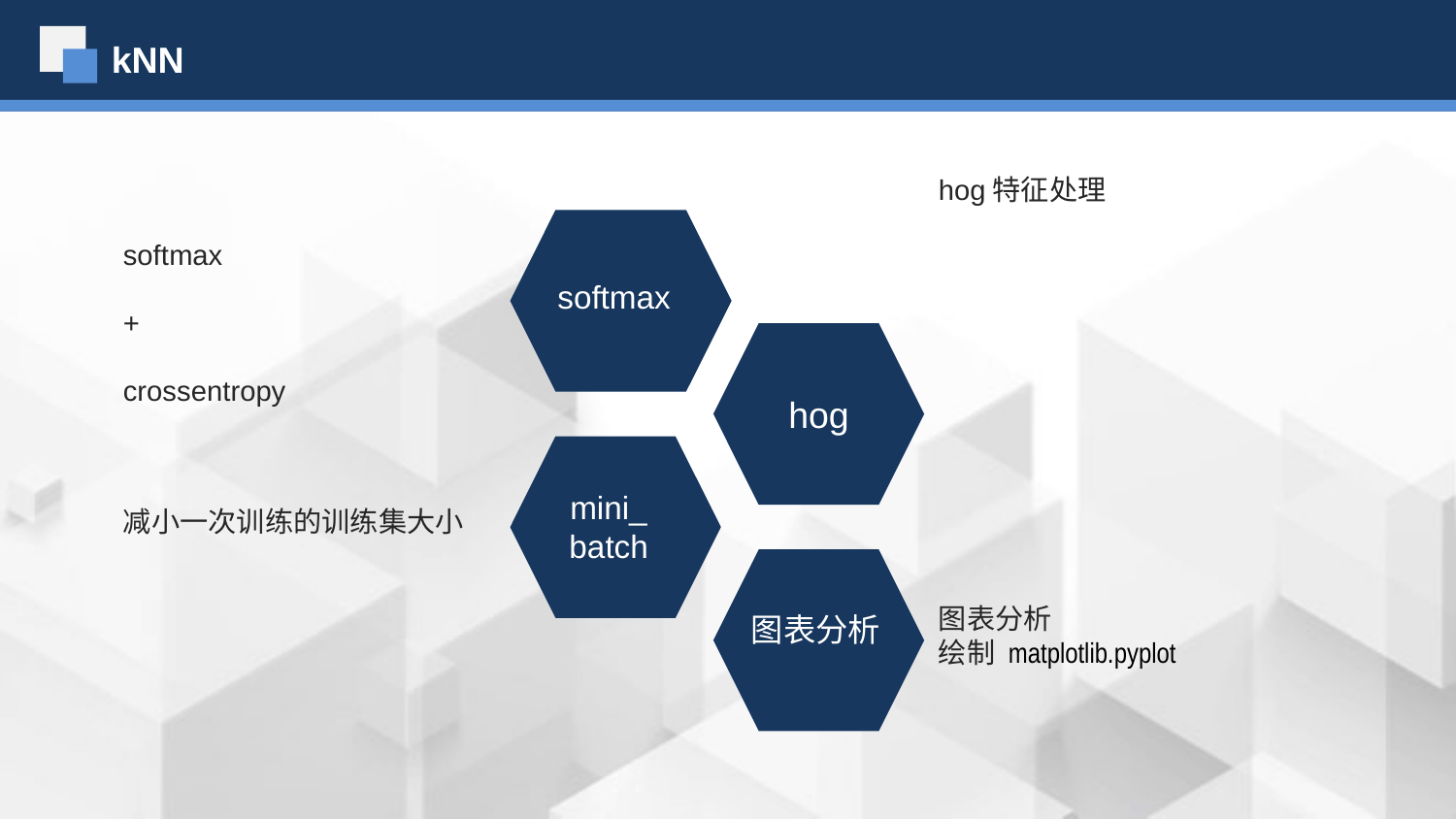

kNN

hog特征处理

softmax
softmax

+
crossentropy
hog

mini_ batch
减小一次训练的训练集大小

图表分析
图表分析
绘制 matplotlib.pyplot